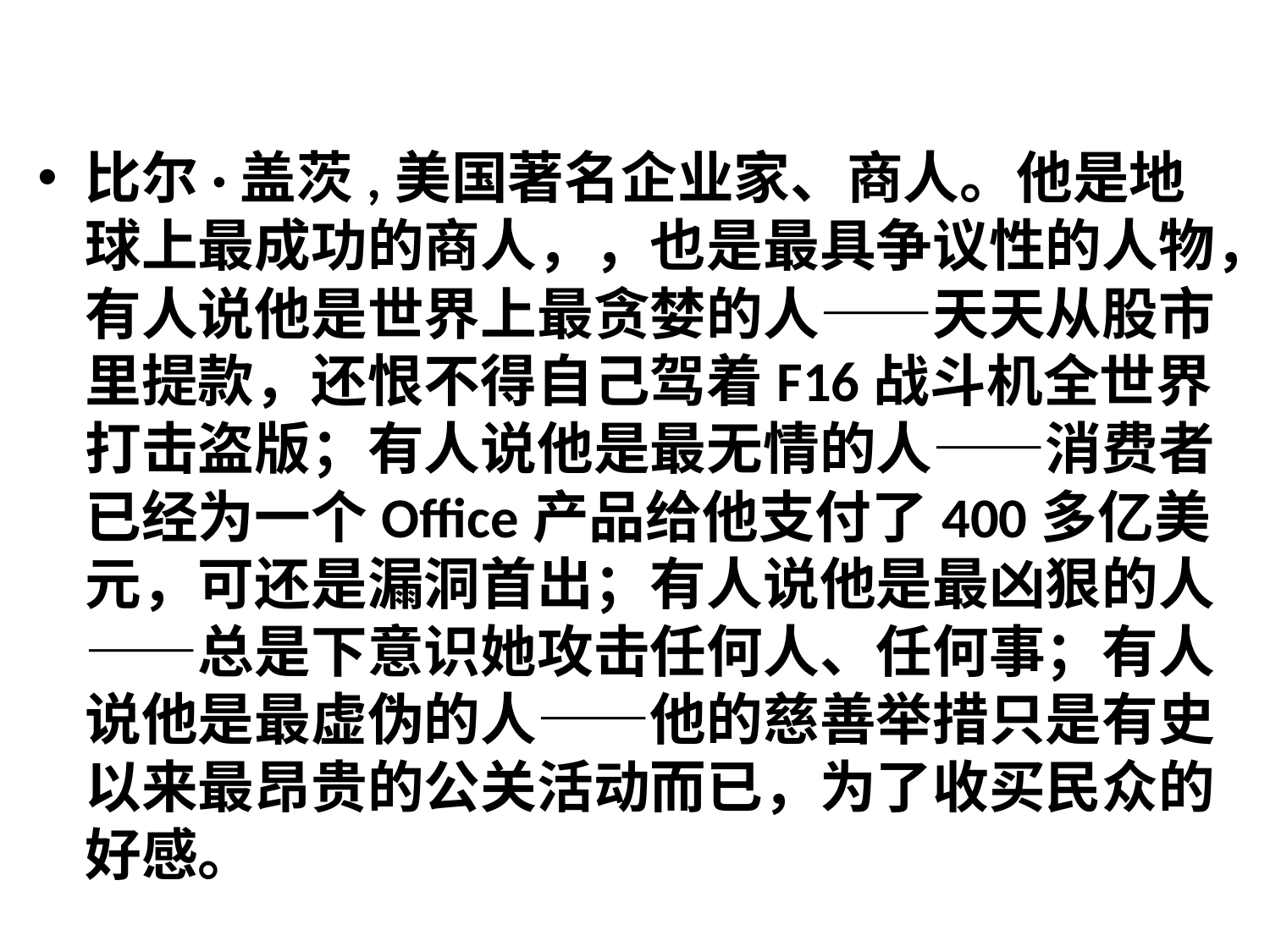

# 比尔·盖茨
比尔·盖茨,美国著名企业家、商人。他是地球上最成功的商人，，也是最具争议性的人物，有人说他是世界上最贪婪的人——天天从股市里提款，还恨不得自己驾着F16战斗机全世界打击盗版；有人说他是最无情的人——消费者已经为一个Office产品给他支付了400多亿美元，可还是漏洞首出；有人说他是最凶狠的人——总是下意识她攻击任何人、任何事；有人说他是最虚伪的人——他的慈善举措只是有史以来最昂贵的公关活动而已，为了收买民众的好感。